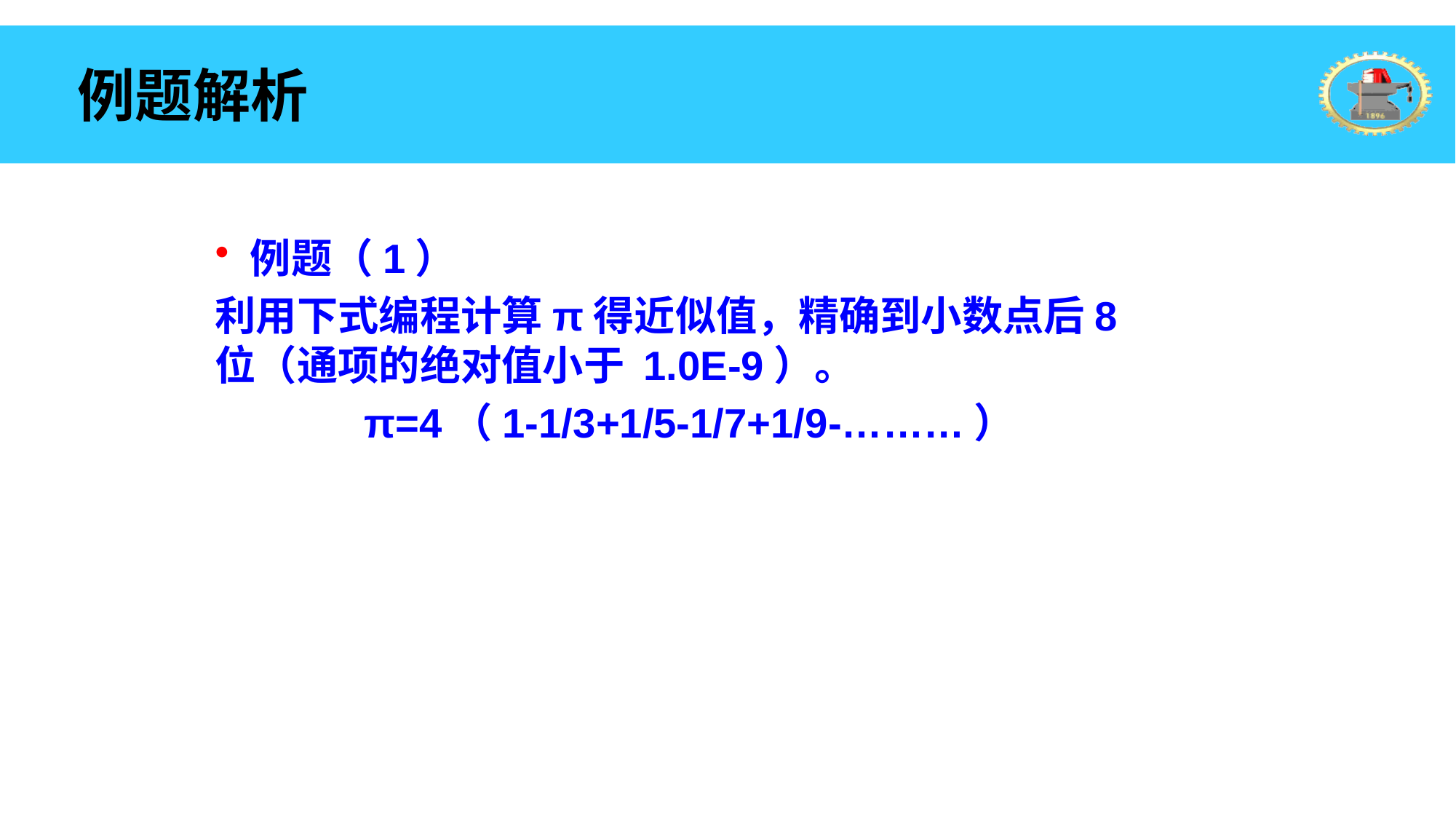

# 例题解析

例题（1）
利用下式编程计算π得近似值，精确到小数点后8位（通项的绝对值小于 1.0E-9）。
             π=4（1-1/3+1/5-1/7+1/9-………）